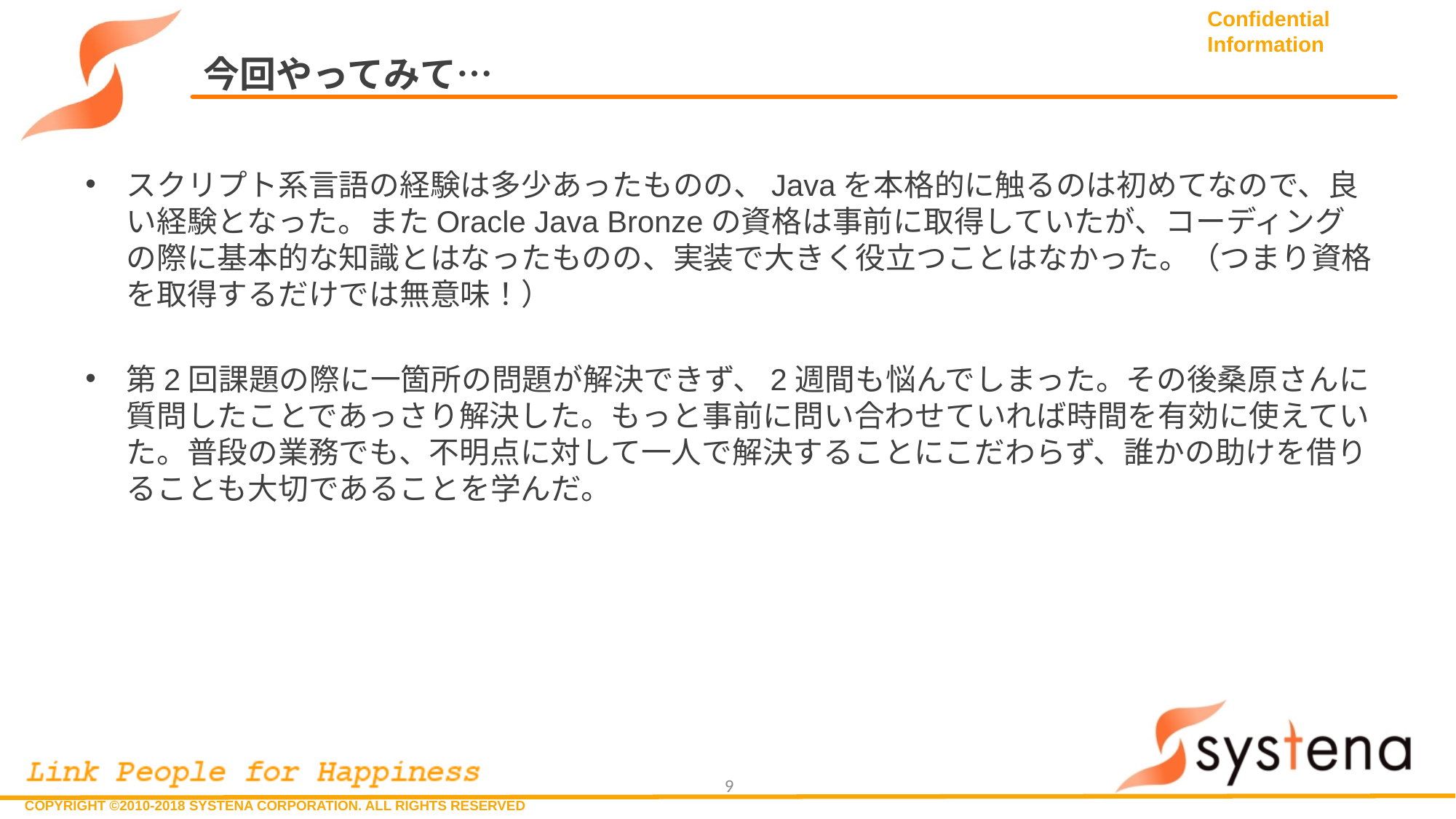

# 今回やってみて…
スクリプト系言語の経験は多少あったものの、Javaを本格的に触るのは初めてなので、良い経験となった。またOracle Java Bronzeの資格は事前に取得していたが、コーディングの際に基本的な知識とはなったものの、実装で大きく役立つことはなかった。（つまり資格を取得するだけでは無意味！）

第2回課題の際に一箇所の問題が解決できず、2週間も悩んでしまった。その後桑原さんに質問したことであっさり解決した。もっと事前に問い合わせていれば時間を有効に使えていた。普段の業務でも、不明点に対して一人で解決することにこだわらず、誰かの助けを借りることも大切であることを学んだ。
9